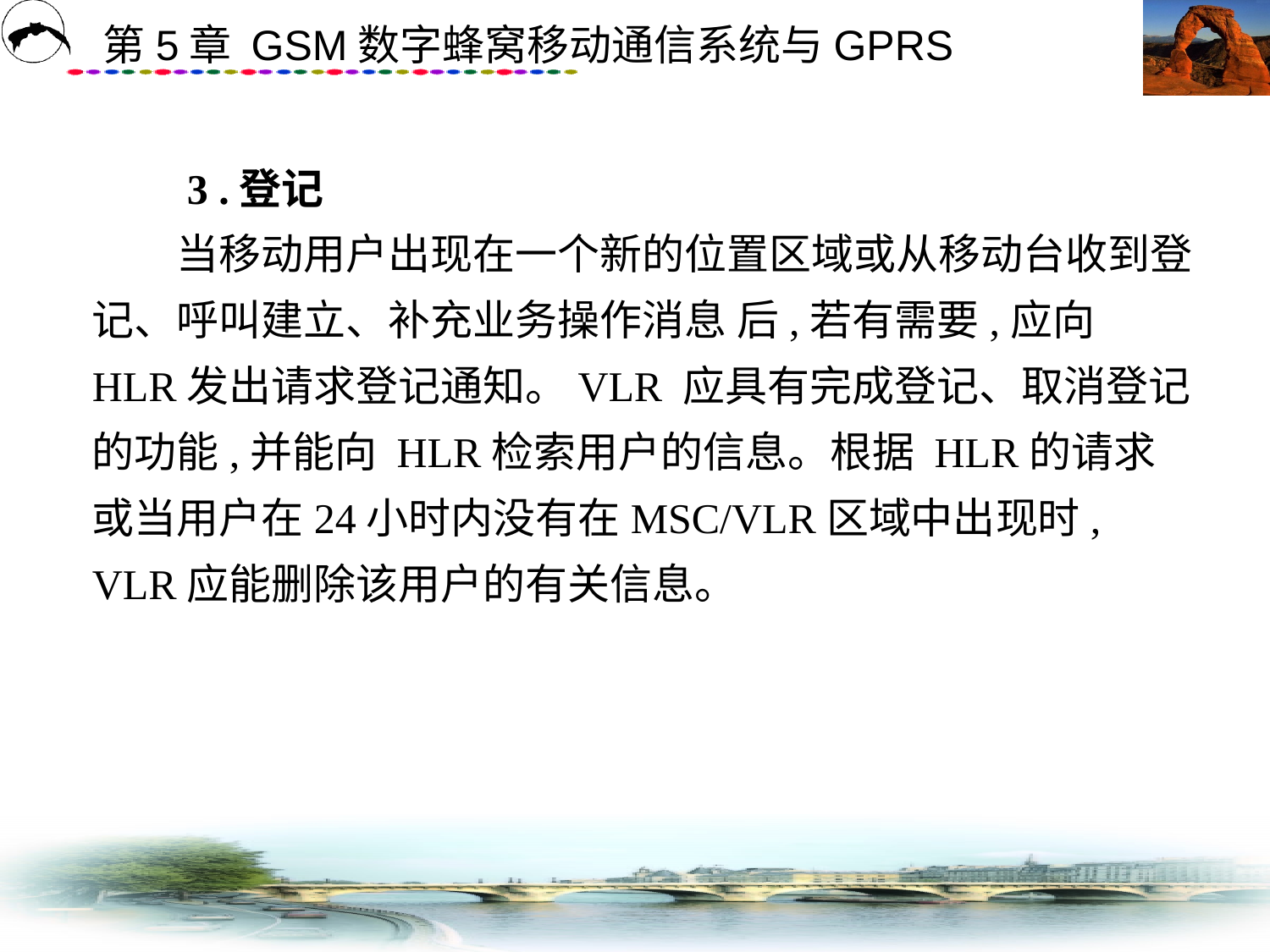

# 3 .登记 　　当移动用户出现在一个新的位置区域或从移动台收到登记、呼叫建立、补充业务操作消息 后,若有需要,应向 HLR发出请求登记通知。VLR 应具有完成登记、取消登记的功能,并能向 HLR检索用户的信息。根据 HLR的请求或当用户在24小时内没有在MSC/VLR区域中出现时, VLR应能删除该用户的有关信息。